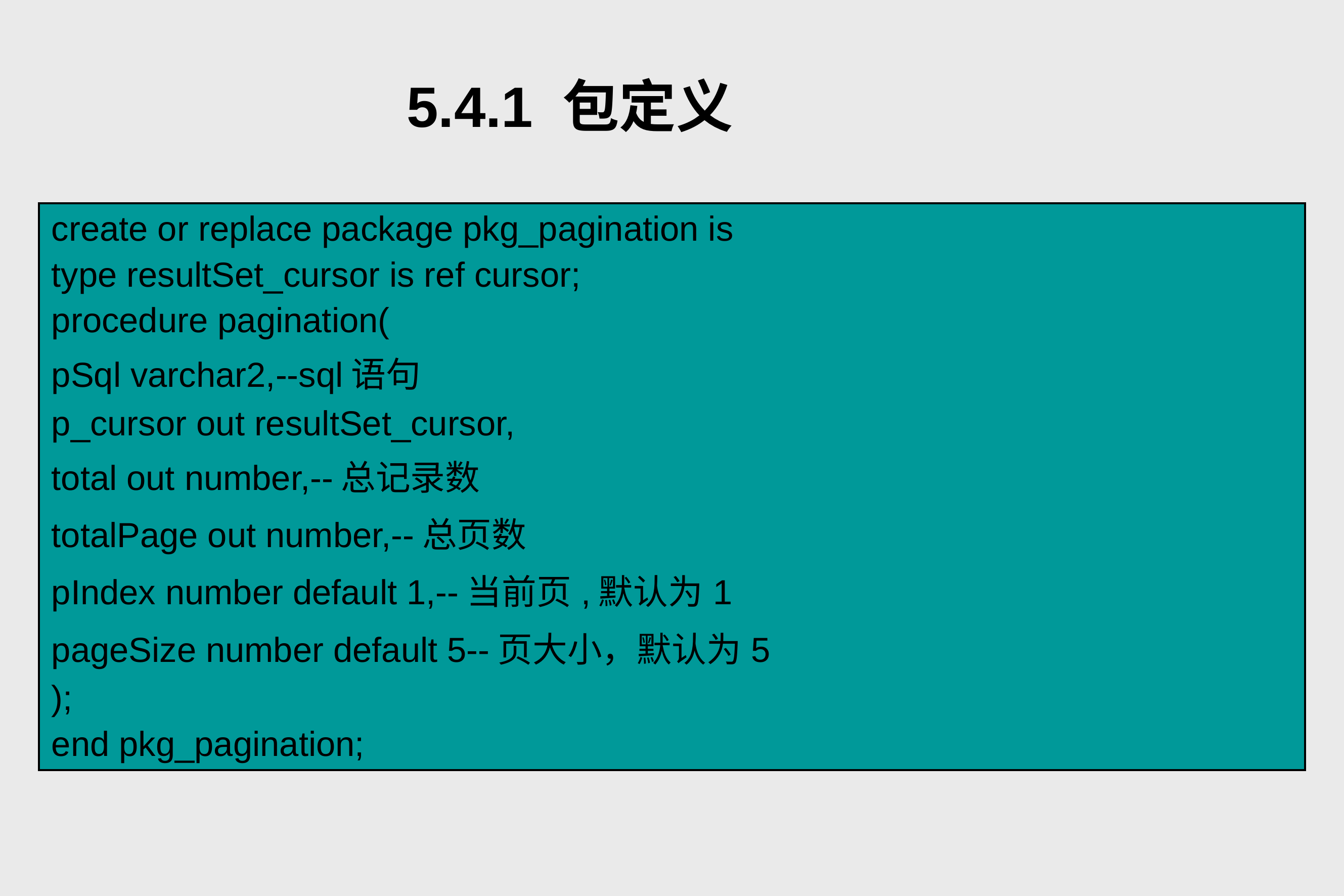

# 5.4.1 包定义
| create or replace package pkg\_pagination is type resultSet\_cursor is ref cursor; procedure pagination( pSql varchar2,--sql语句 p\_cursor out resultSet\_cursor, total out number,--总记录数 totalPage out number,--总页数 pIndex number default 1,--当前页,默认为1 pageSize number default 5--页大小，默认为5 ); end pkg\_pagination; |
| --- |